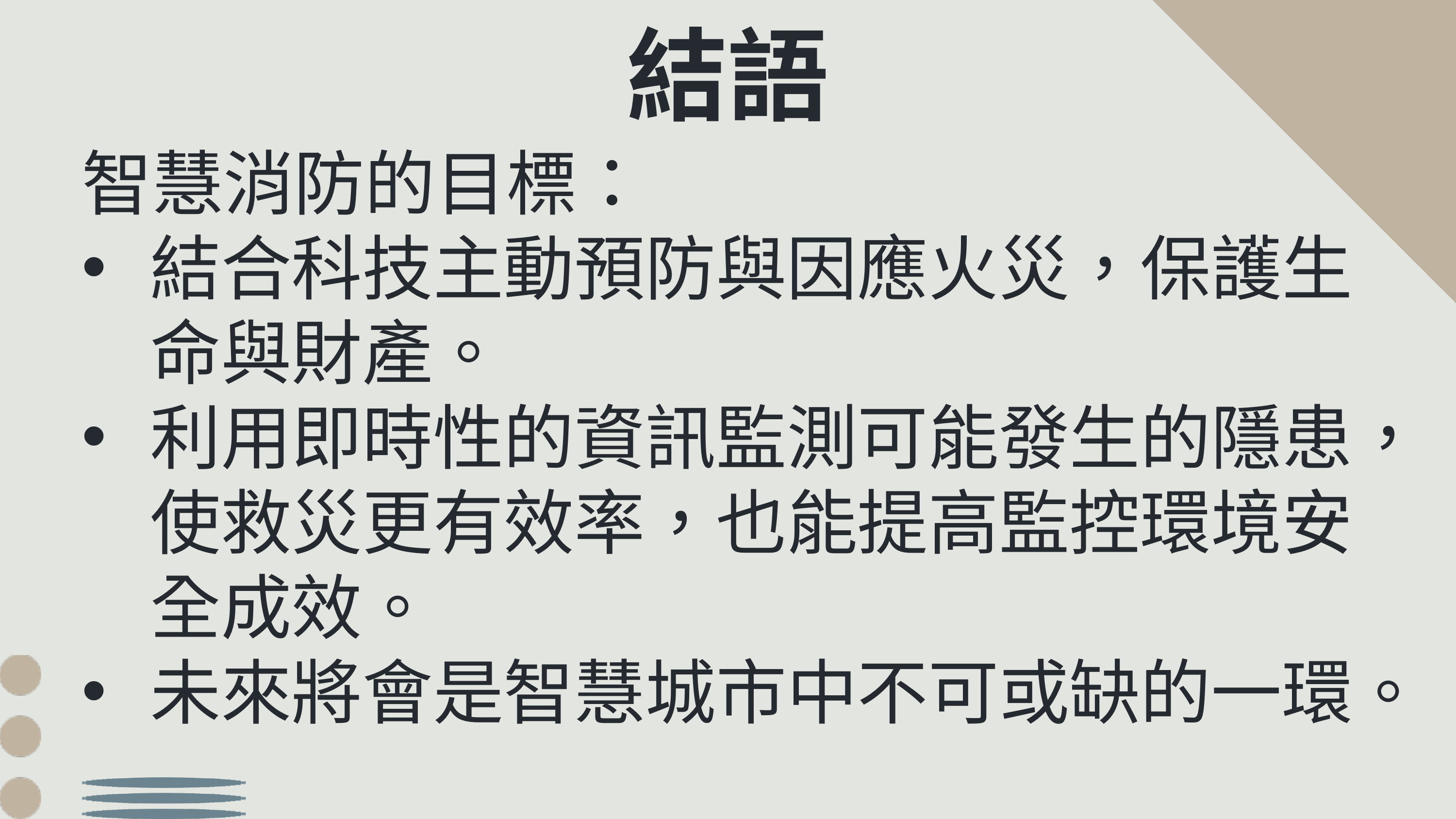

結語
智慧消防的目標：
結合科技主動預防與因應火災，保護生命與財產。
利用即時性的資訊監測可能發生的隱患，使救災更有效率，也能提高監控環境安全成效。
未來將會是智慧城市中不可或缺的一環。